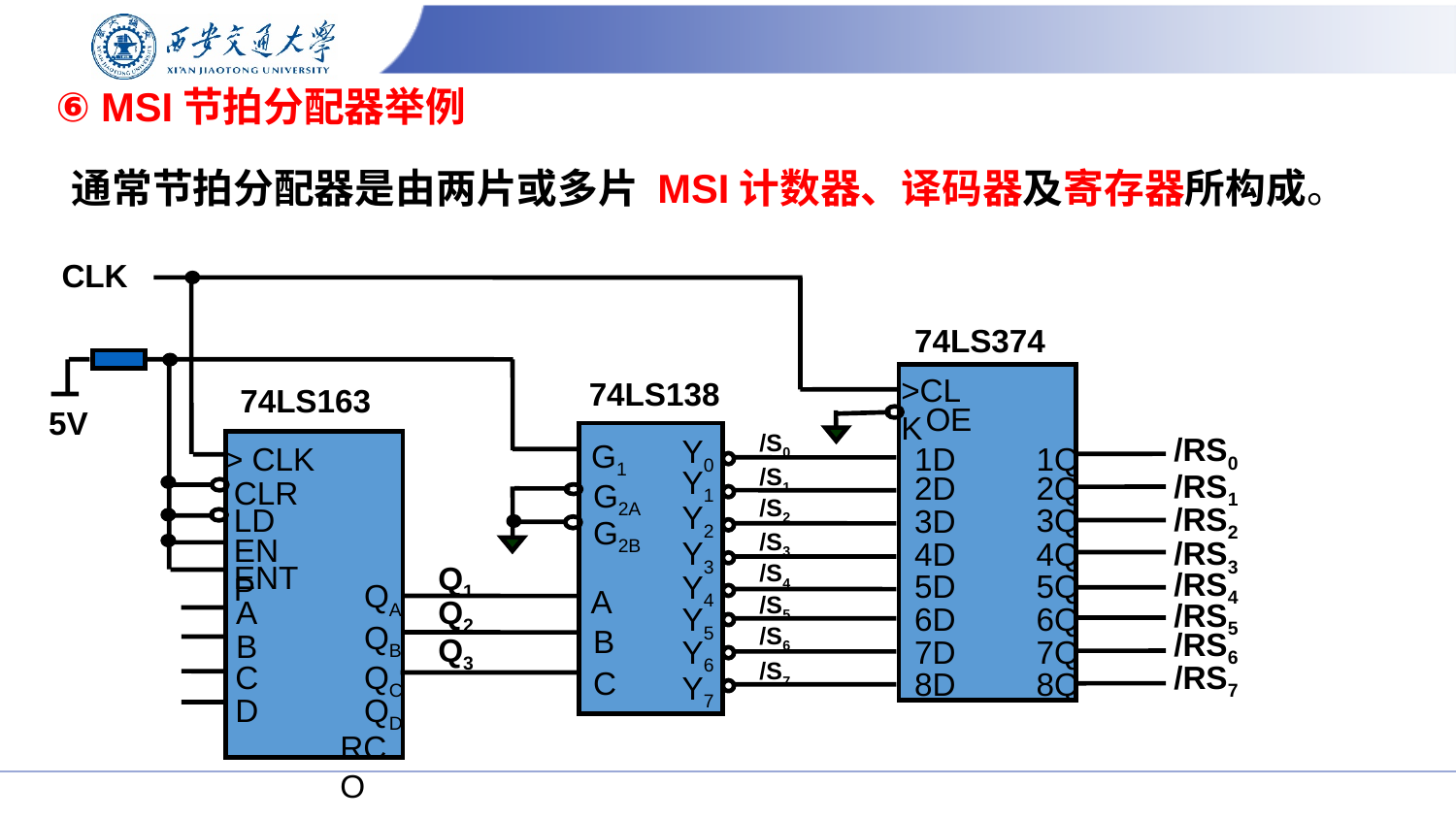

# ⑥ MSI节拍分配器举例
    通常节拍分配器是由两片或多片 MSI计数器、译码器及寄存器所构成。
CLK

74LS374

>CLK

74LS138
74LS163

OE

5V

/S0
/RS0

Y0

G1
> CLK

1D
1Q

/S1
Y1

/RS1
2D
2Q
CLR
G2A

/S2

Y2

/RS2
LD
3Q
3D
G2B

/S3

ENP

Y3
/RS3
4D
4Q

ENT
/S4
Q1

/RS4
5D
5Q
Y4
QA

A
/S5
A
Q2

/RS5

6D
6Q
Y5

QB
/S6
B

/RS6

B
Q3
7D
7Q
Y6

/S7
/RS7
C
QC

C
8D
8Q
Y7

D
QD

RCO